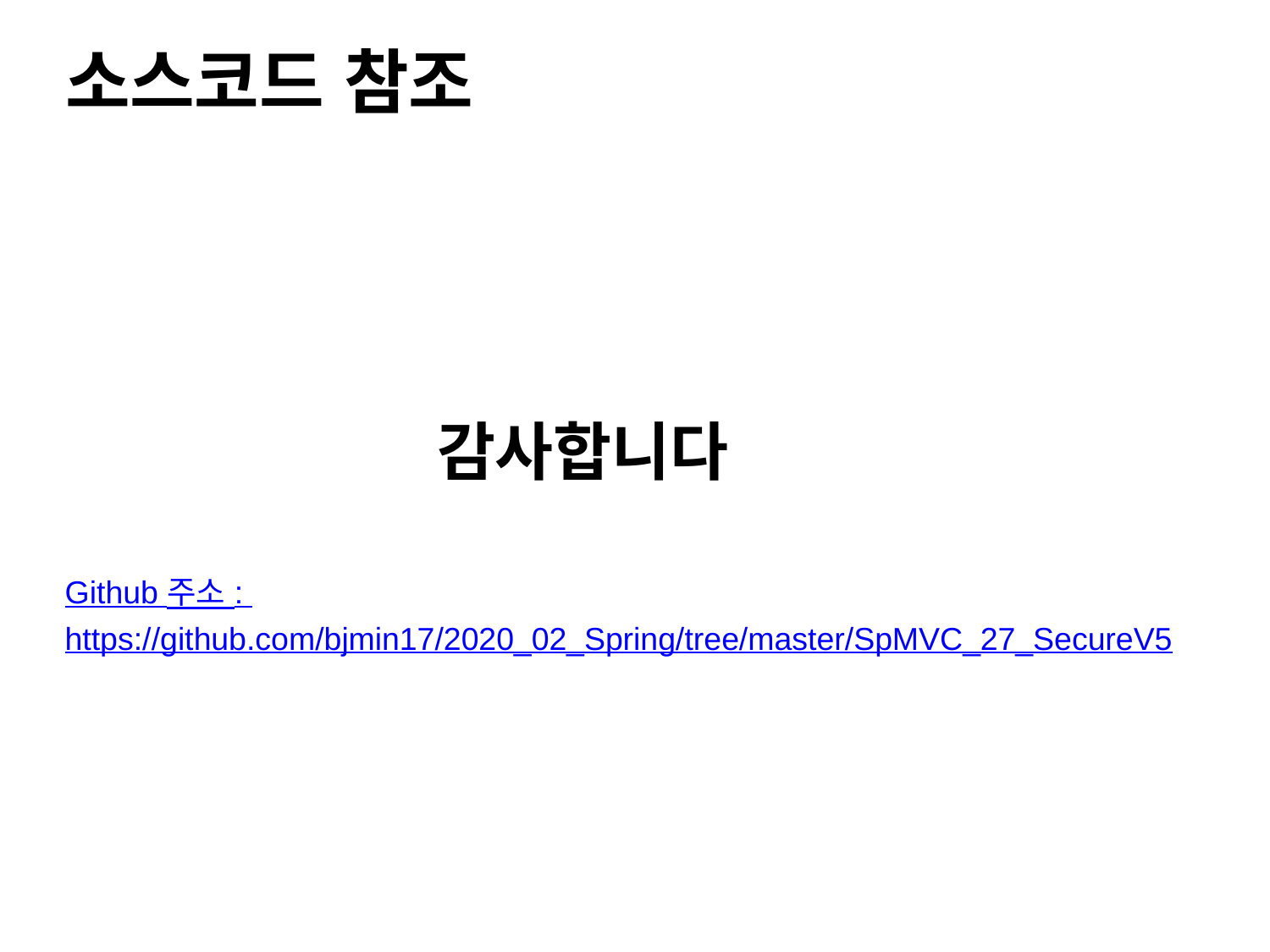

# 소스코드 참조

Github 주소 :
https://github.com/bjmin17/2020_02_Spring/tree/master/SpMVC_27_SecureV5
감사합니다